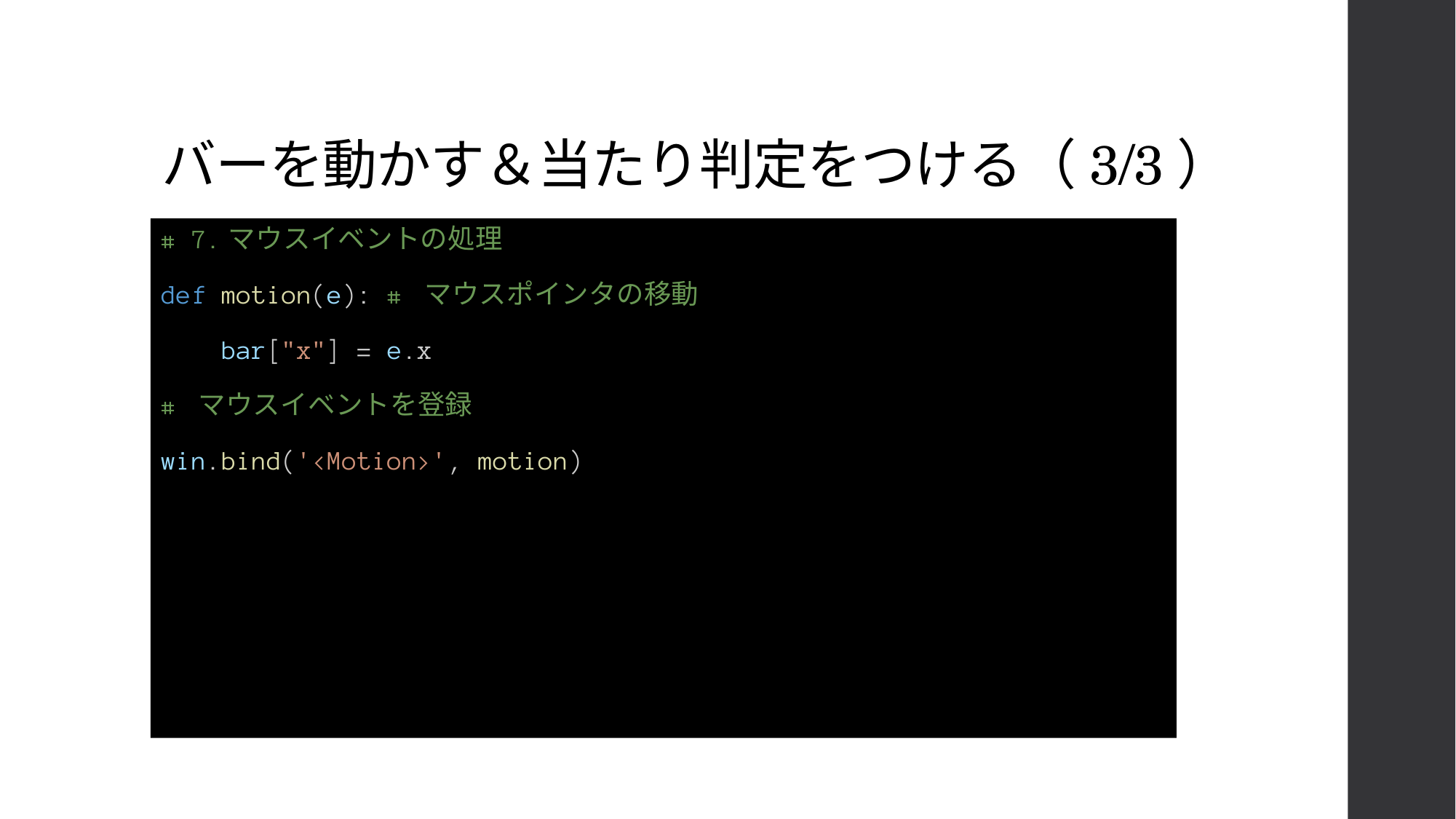

# バーを動かす＆当たり判定をつける（3/3）
# 7.マウスイベントの処理
def motion(e): # マウスポインタの移動
    bar["x"] = e.x
# マウスイベントを登録
win.bind('<Motion>', motion)